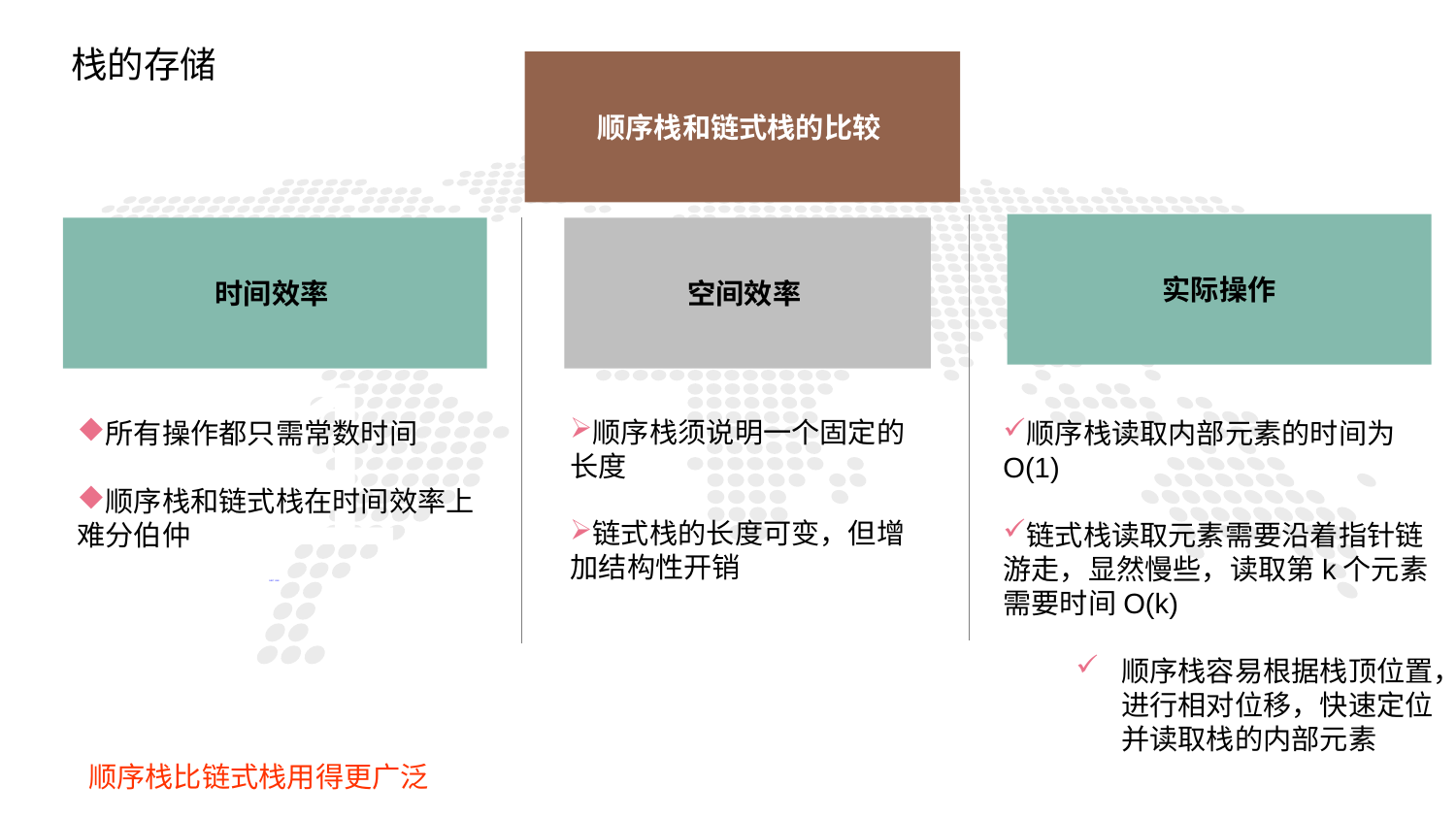

栈的存储
顺序栈和链式栈的比较
实际操作
时间效率
空间效率
1
顺序栈须说明一个固定的长度

链式栈的长度可变，但增加结构性开销

所有操作都只需常数时间

顺序栈和链式栈在时间效率上难分伯仲

顺序栈读取内部元素的时间为O(1)

链式栈读取元素需要沿着指针链游走，显然慢些，读取第k个元素需要时间O(k)

顺序栈容易根据栈顶位置，进行相对位移，快速定位并读取栈的内部元素
PART  ONE
顺序栈比链式栈用得更广泛